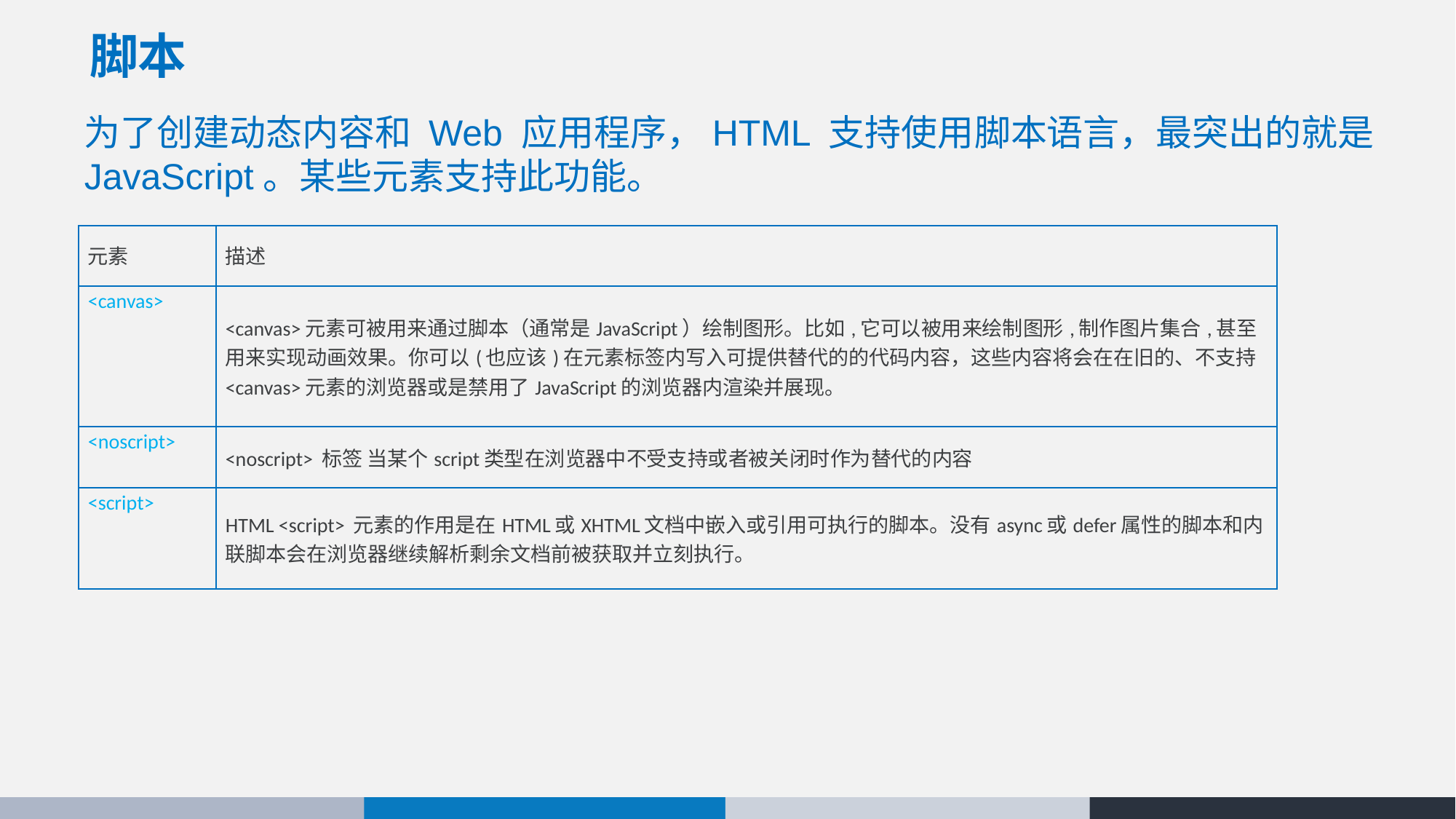

# 脚本
为了创建动态内容和 Web 应用程序，HTML 支持使用脚本语言，最突出的就是 JavaScript。某些元素支持此功能。
| 元素 | 描述 |
| --- | --- |
| <canvas> | <canvas>元素可被用来通过脚本（通常是JavaScript）绘制图形。比如,它可以被用来绘制图形,制作图片集合,甚至用来实现动画效果。你可以(也应该)在元素标签内写入可提供替代的的代码内容，这些内容将会在在旧的、不支持<canvas>元素的浏览器或是禁用了JavaScript的浏览器内渲染并展现。 |
| <noscript> | <noscript> 标签 当某个script类型在浏览器中不受支持或者被关闭时作为替代的内容 |
| <script> | HTML <script> 元素的作用是在HTML或XHTML文档中嵌入或引用可执行的脚本。没有async或defer属性的脚本和内联脚本会在浏览器继续解析剩余文档前被获取并立刻执行。 |